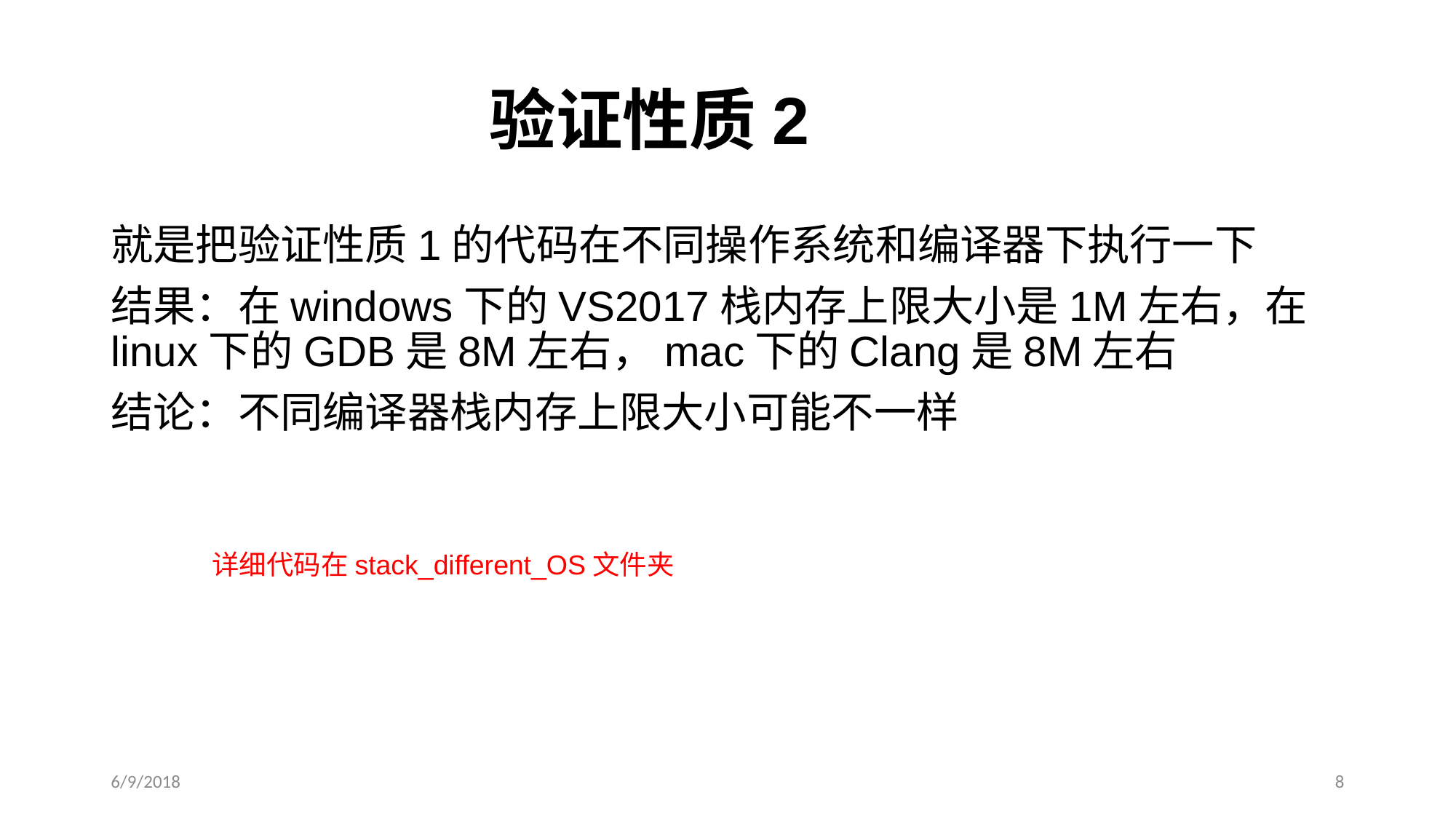

# 验证性质2
就是把验证性质1的代码在不同操作系统和编译器下执行一下
结果：在windows下的VS2017栈内存上限大小是1M左右，在linux下的GDB是8M左右，mac下的Clang是8M左右
结论：不同编译器栈内存上限大小可能不一样
详细代码在stack_different_OS文件夹
6/9/2018
8